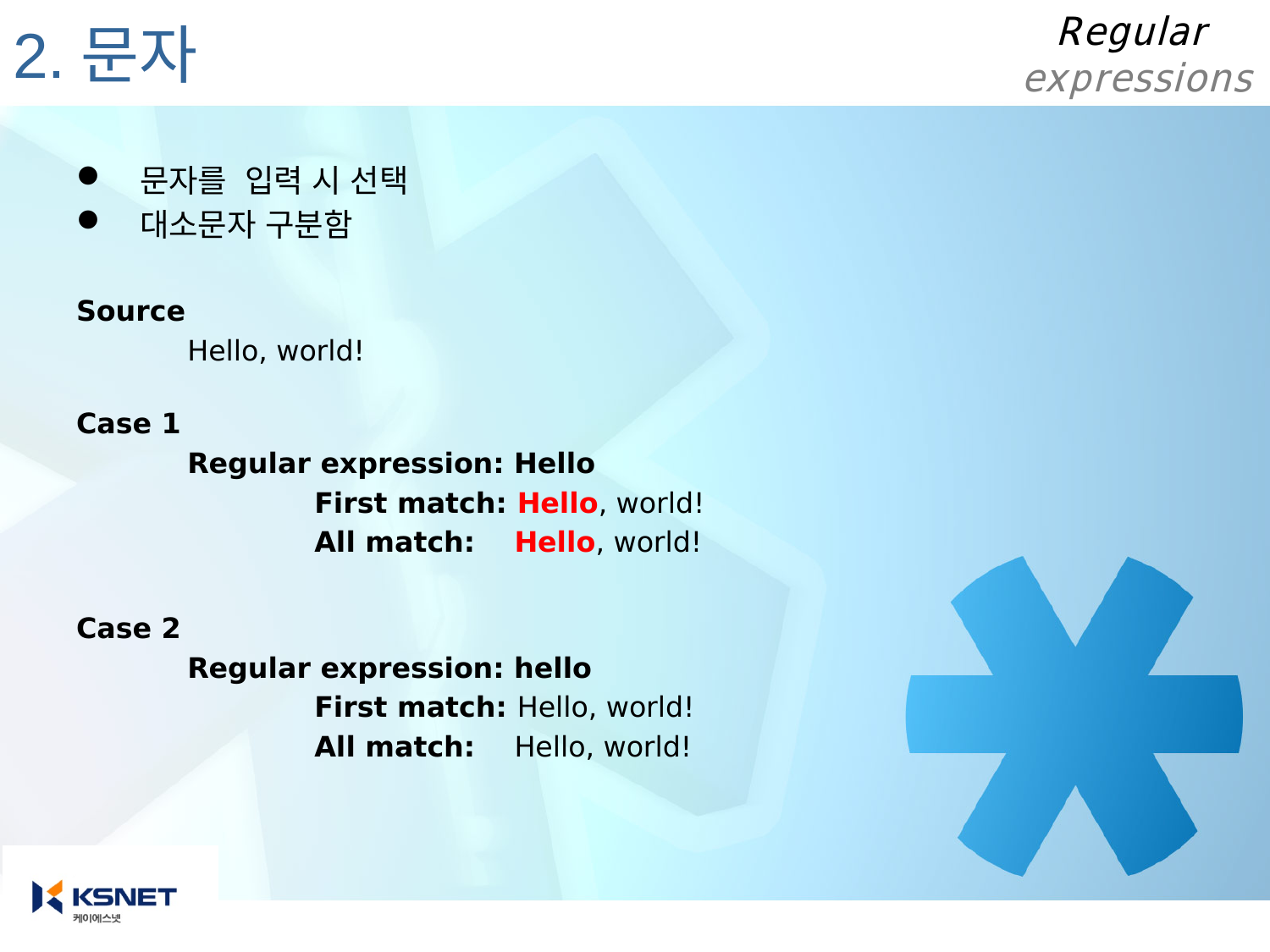

# 2.문자

문자를  입력 시 선택
대소문자 구분함

Source
		Hello, world!
Case 1
		Regular expression: Hello
			First match: Hello, world!
			All match:    Hello, world!

Case 2
		Regular expression: hello
			First match: Hello, world!
			All match:    Hello, world!